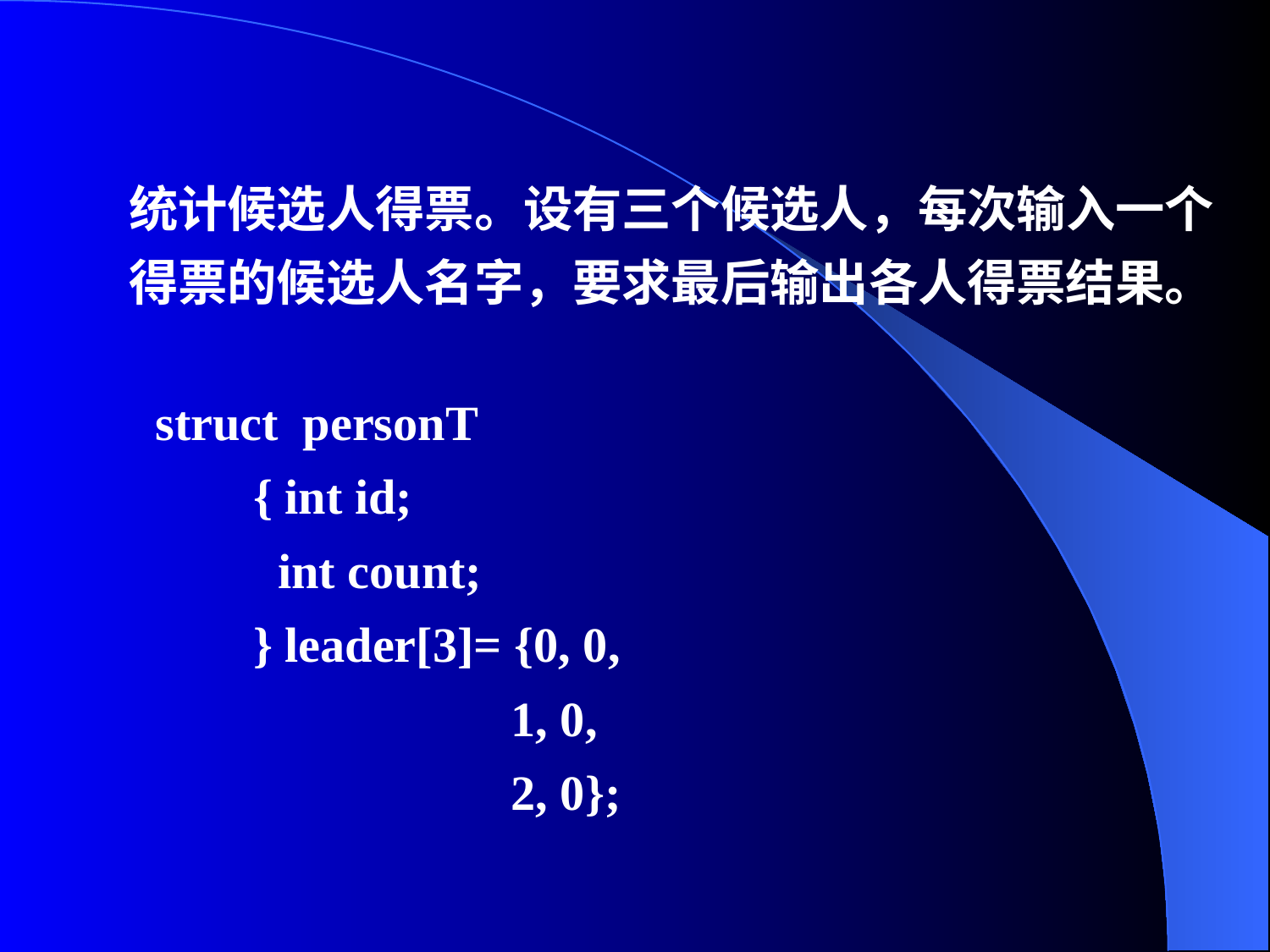

统计候选人得票。设有三个候选人，每次输入一个
得票的候选人名字，要求最后输出各人得票结果。
struct  personT
        { int id;
          int count;
        } leader[3]= {0, 0,
                             1, 0,
                             2, 0};